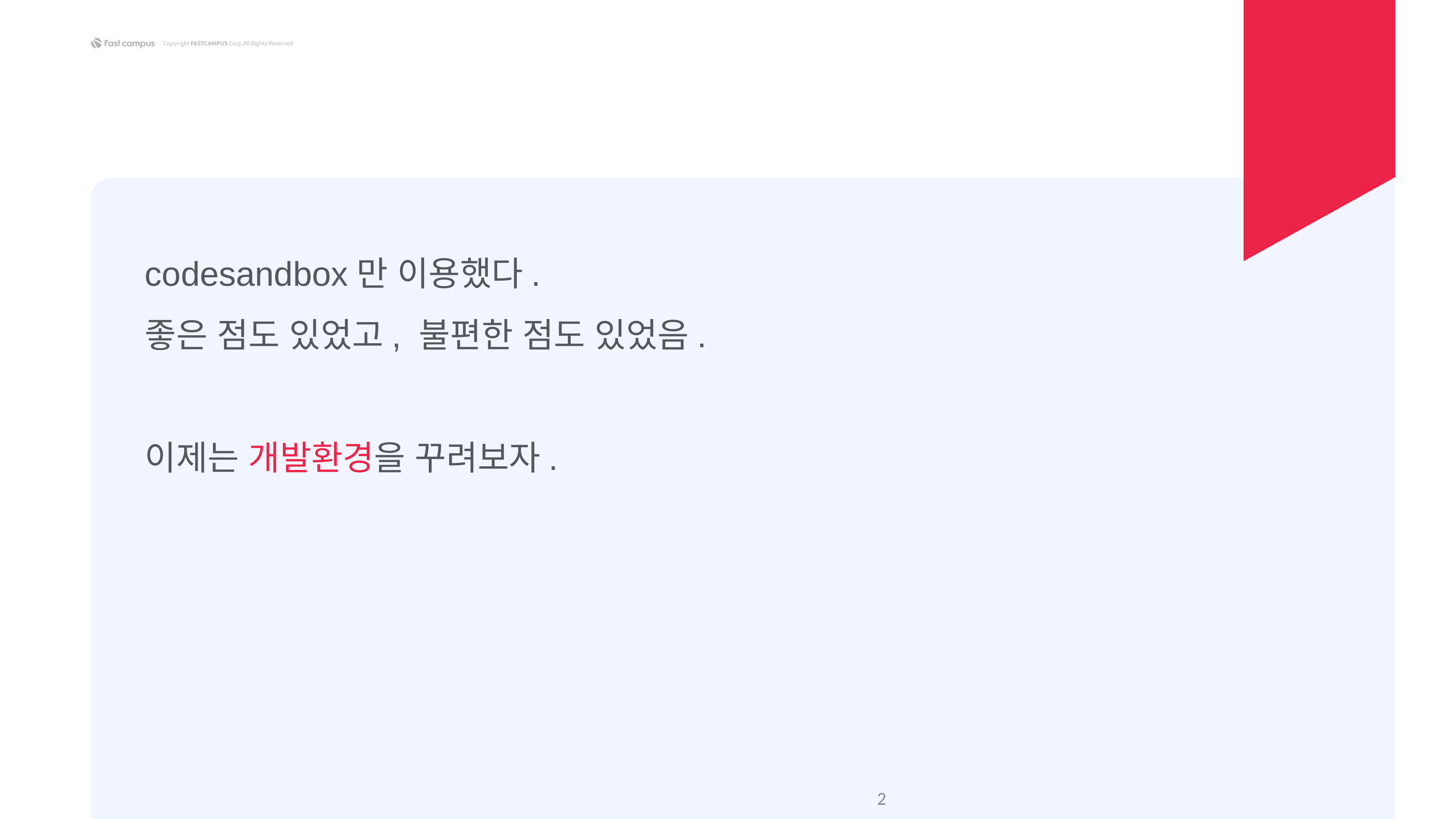

codesandbox만 이용했다.
좋은 점도 있었고, 불편한 점도 있었음.

이제는 개발환경을 꾸려보자.
2